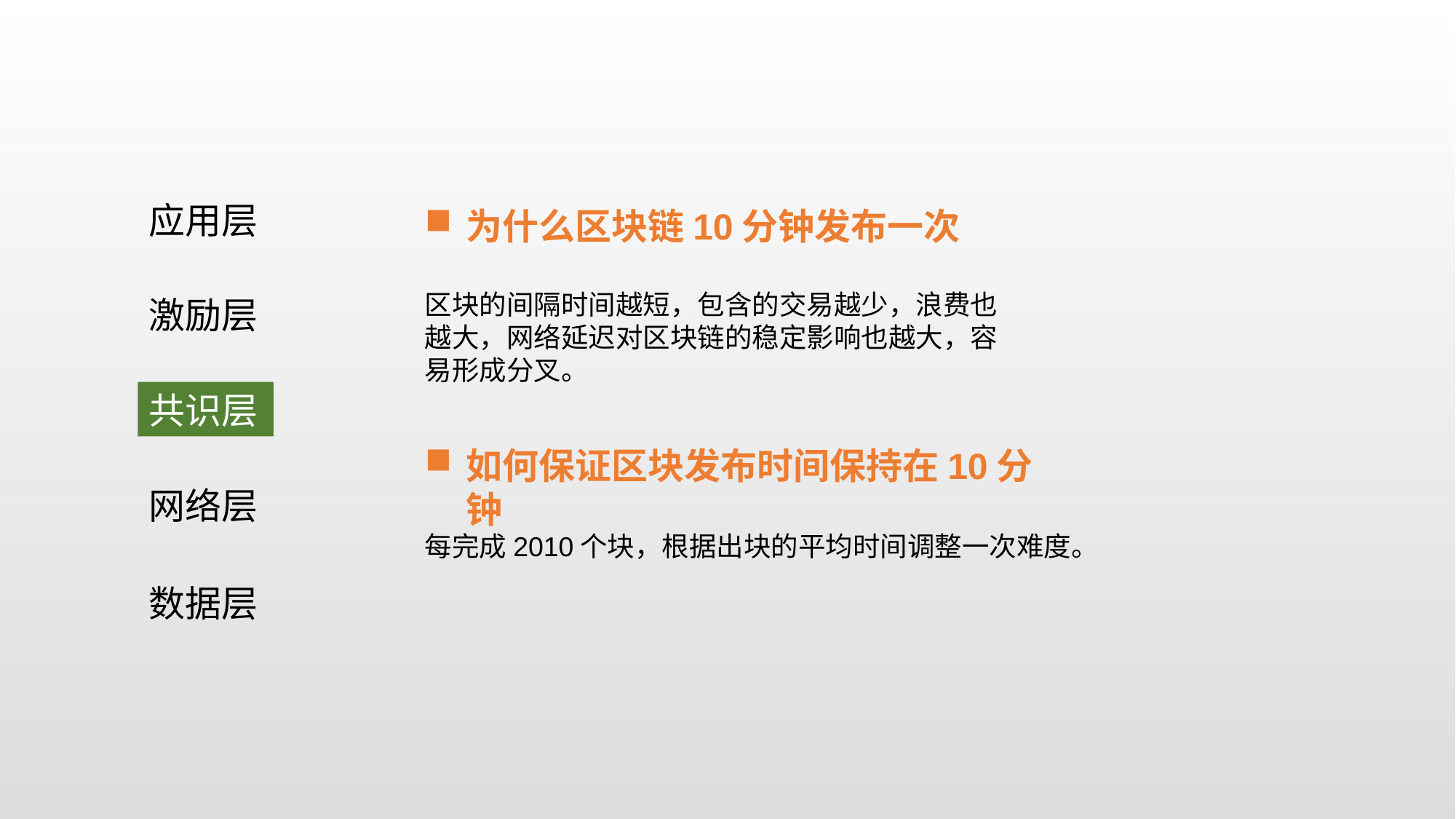

应用层
为什么区块链10分钟发布一次
区块的间隔时间越短，包含的交易越少，浪费也越大，网络延迟对区块链的稳定影响也越大，容易形成分叉。
激励层
共识层
如何保证区块发布时间保持在10分钟
网络层
每完成2010个块，根据出块的平均时间调整一次难度。
数据层